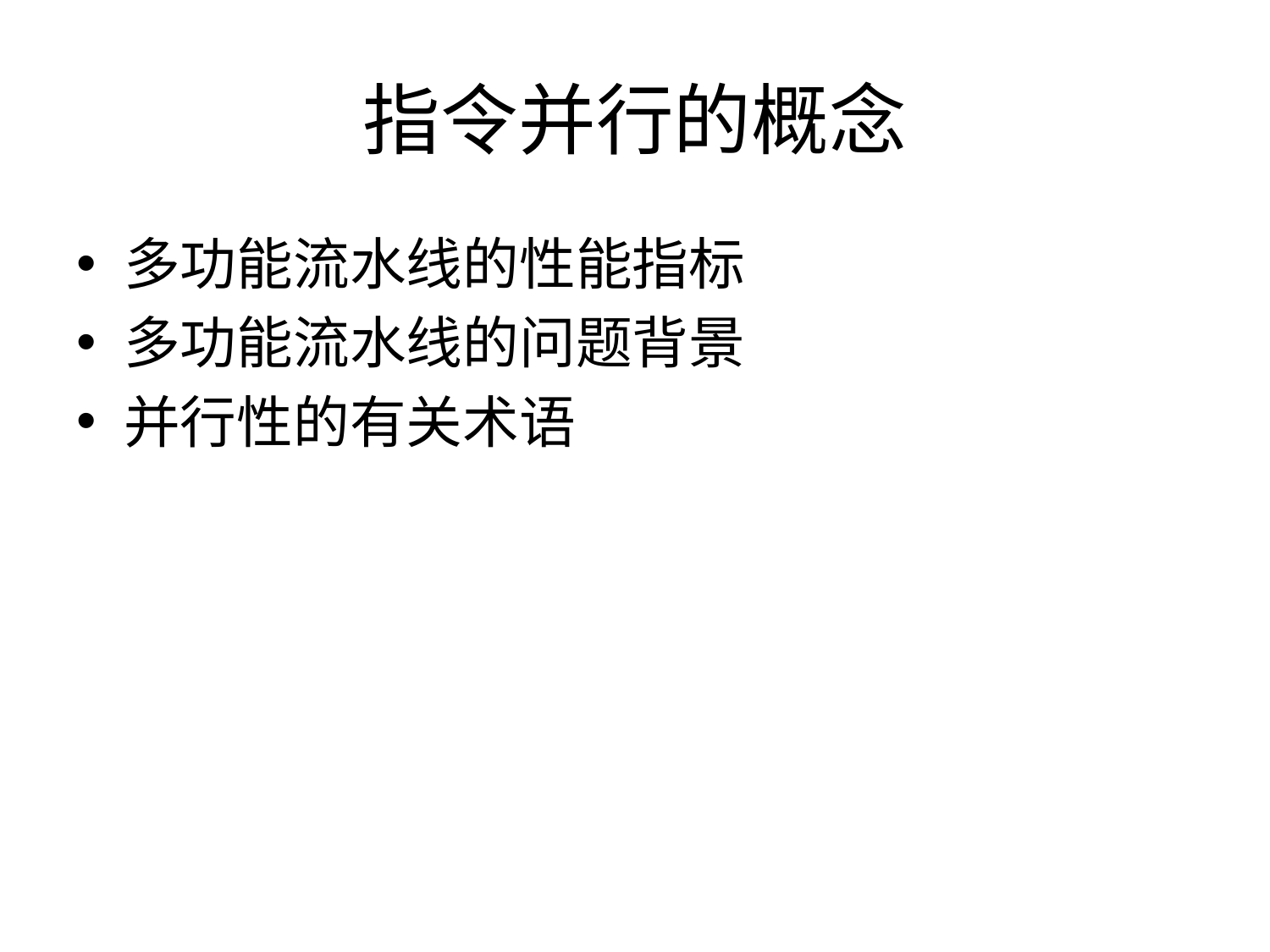

# 指令并行的概念
多功能流水线的性能指标
多功能流水线的问题背景
并行性的有关术语